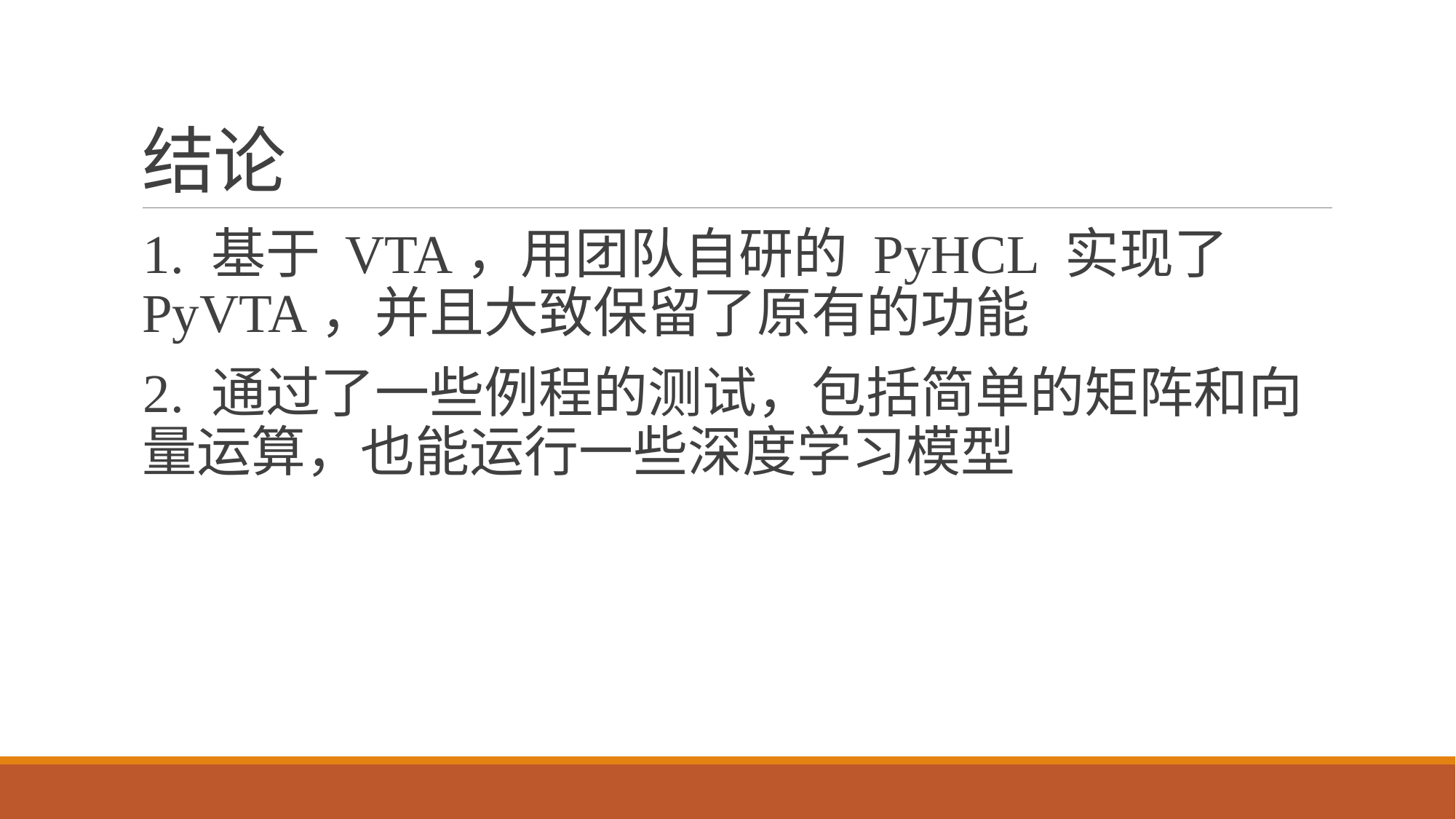

# 结论
1. 基于 VTA，用团队自研的 PyHCL 实现了 PyVTA，并且大致保留了原有的功能
2. 通过了一些例程的测试，包括简单的矩阵和向量运算，也能运行一些深度学习模型